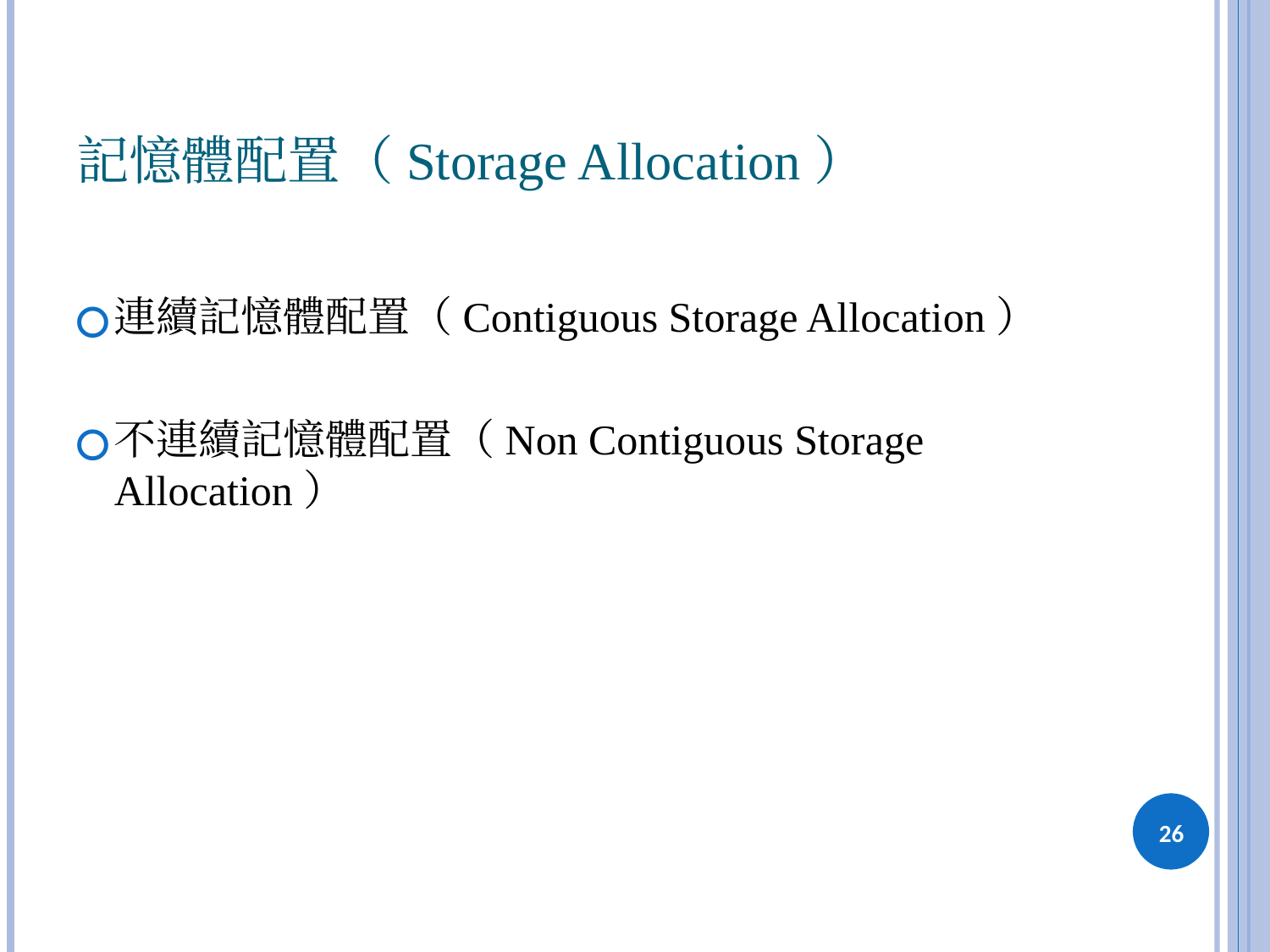

# 記憶體配置（Storage Allocation）

連續記憶體配置（Contiguous Storage Allocation）

不連續記憶體配置（Non Contiguous Storage Allocation）

26